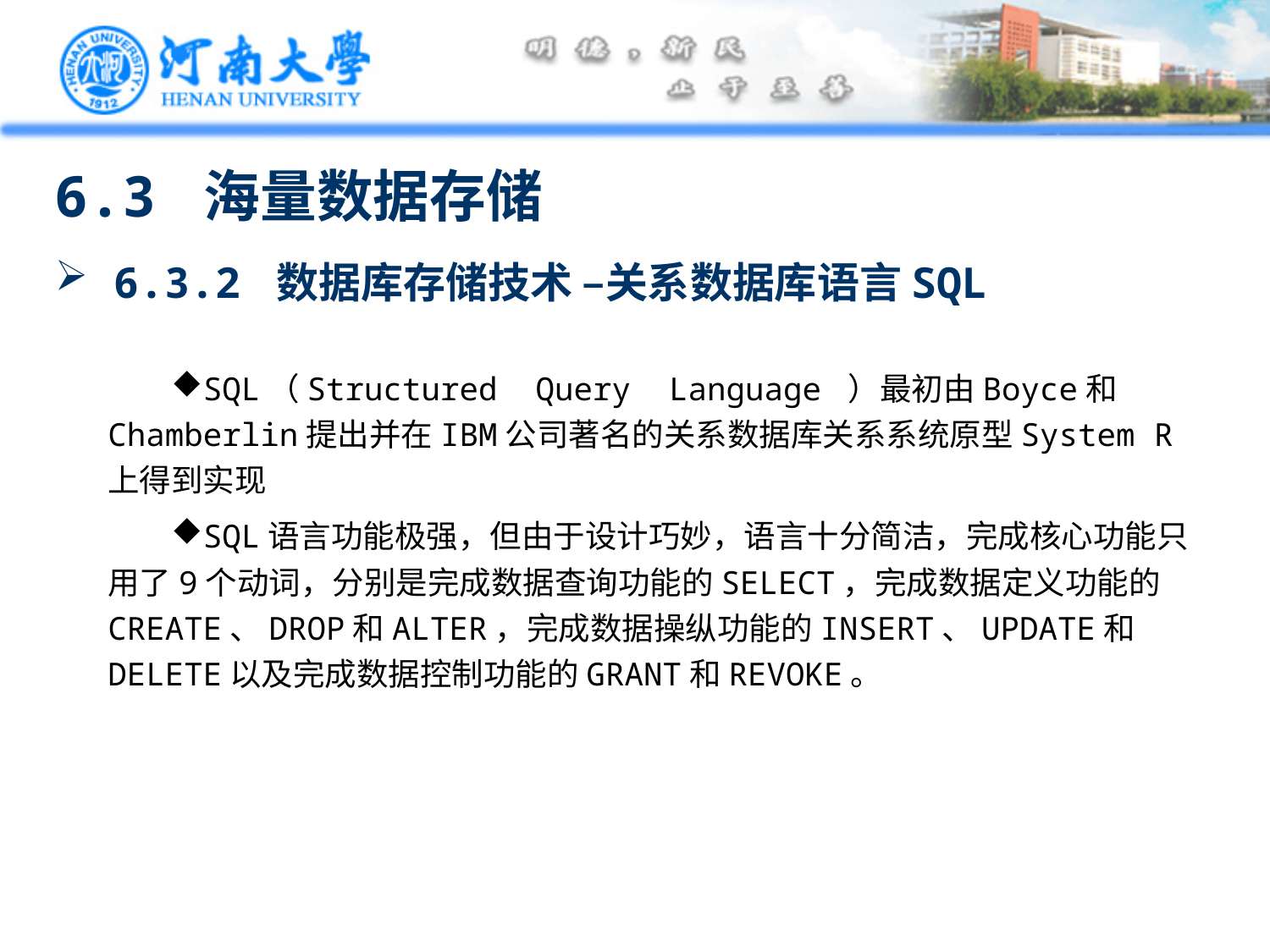

6.3 海量数据存储
 6.3.2 数据库存储技术 –关系数据库语言SQL
SQL（Structured  Query  Language ）最初由Boyce和Chamberlin提出并在IBM公司著名的关系数据库关系系统原型System R上得到实现
SQL语言功能极强，但由于设计巧妙，语言十分简洁，完成核心功能只用了9个动词，分别是完成数据查询功能的SELECT，完成数据定义功能的CREATE、DROP和ALTER，完成数据操纵功能的INSERT、UPDATE和DELETE以及完成数据控制功能的GRANT和REVOKE。